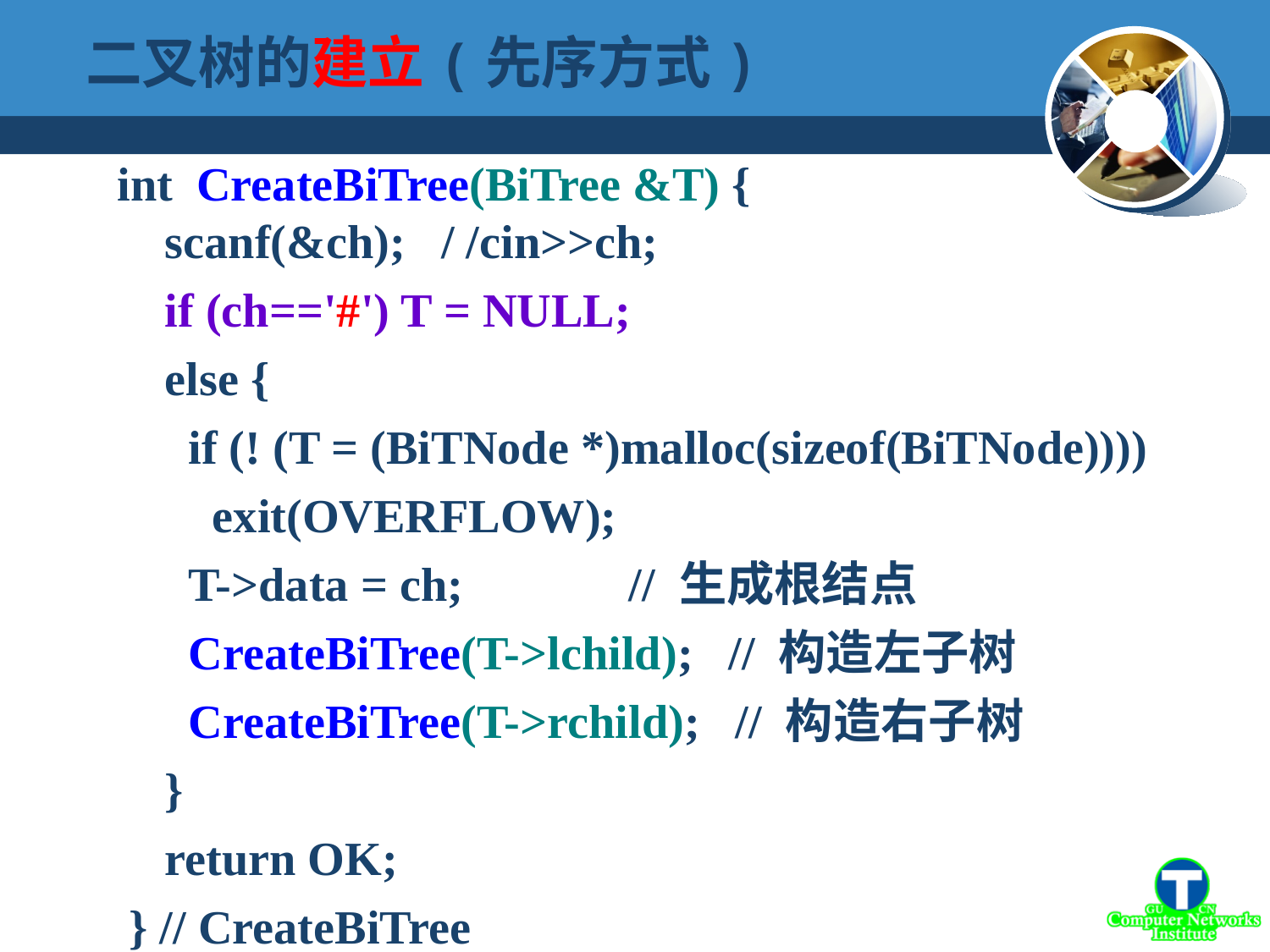

二叉树的建立(先序方式)
int  CreateBiTree(BiTree &T) {
    scanf(&ch);   / /cin>>ch;
    if (ch=='#') T = NULL;
    else {
      if (! (T = (BiTNode *)malloc(sizeof(BiTNode))))
        exit(OVERFLOW);
      T->data = ch;              // 生成根结点
      CreateBiTree(T->lchild);   // 构造左子树
      CreateBiTree(T->rchild);   // 构造右子树
    }
    return OK;
 } // CreateBiTree
73